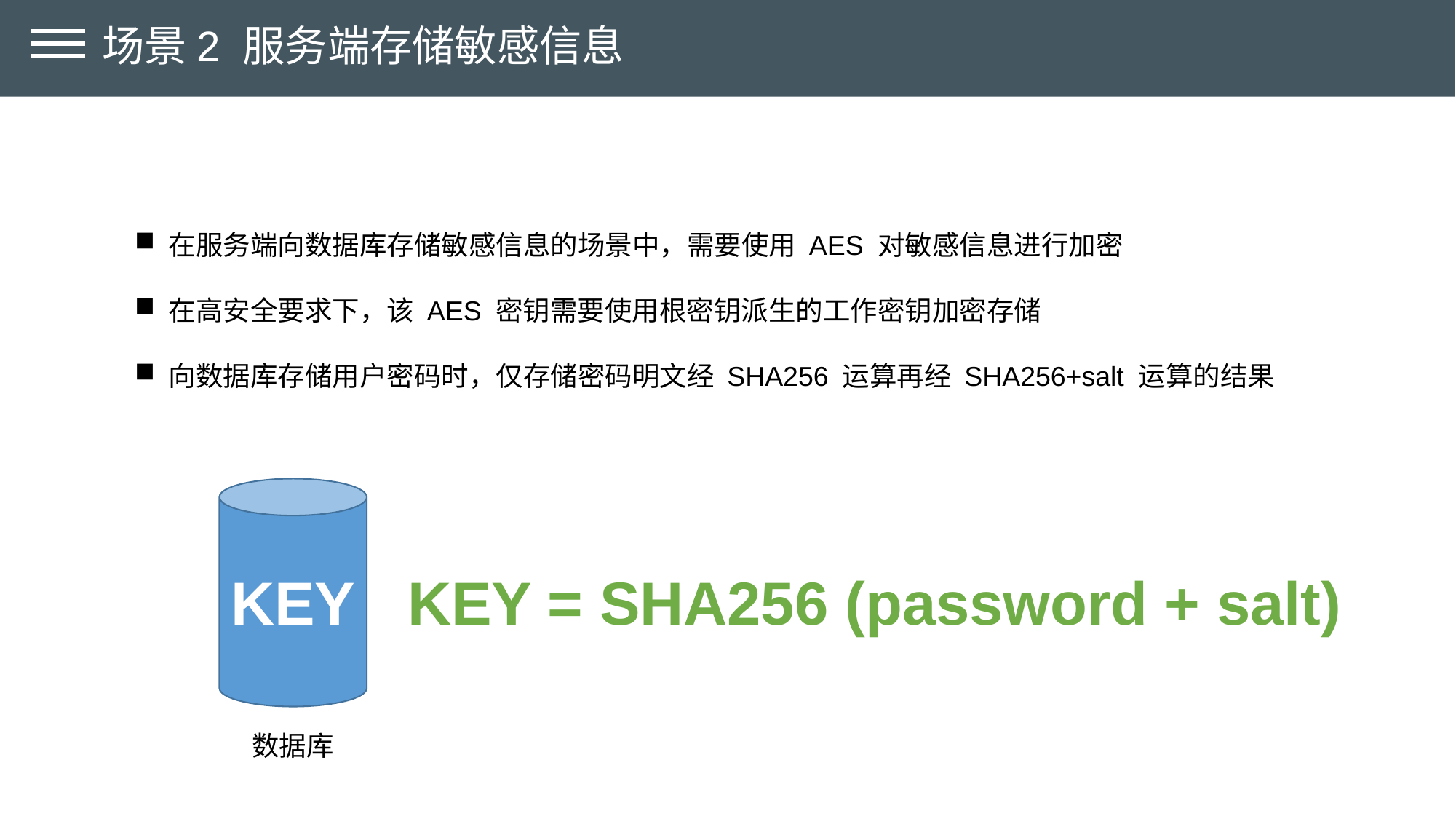

场景2 服务端存储敏感信息
在服务端向数据库存储敏感信息的场景中，需要使用 AES 对敏感信息进行加密
在高安全要求下，该 AES 密钥需要使用根密钥派生的工作密钥加密存储
向数据库存储用户密码时，仅存储密码明文经 SHA256 运算再经 SHA256+salt 运算的结果

KEY
KEY = SHA256 (password + salt)
数据库